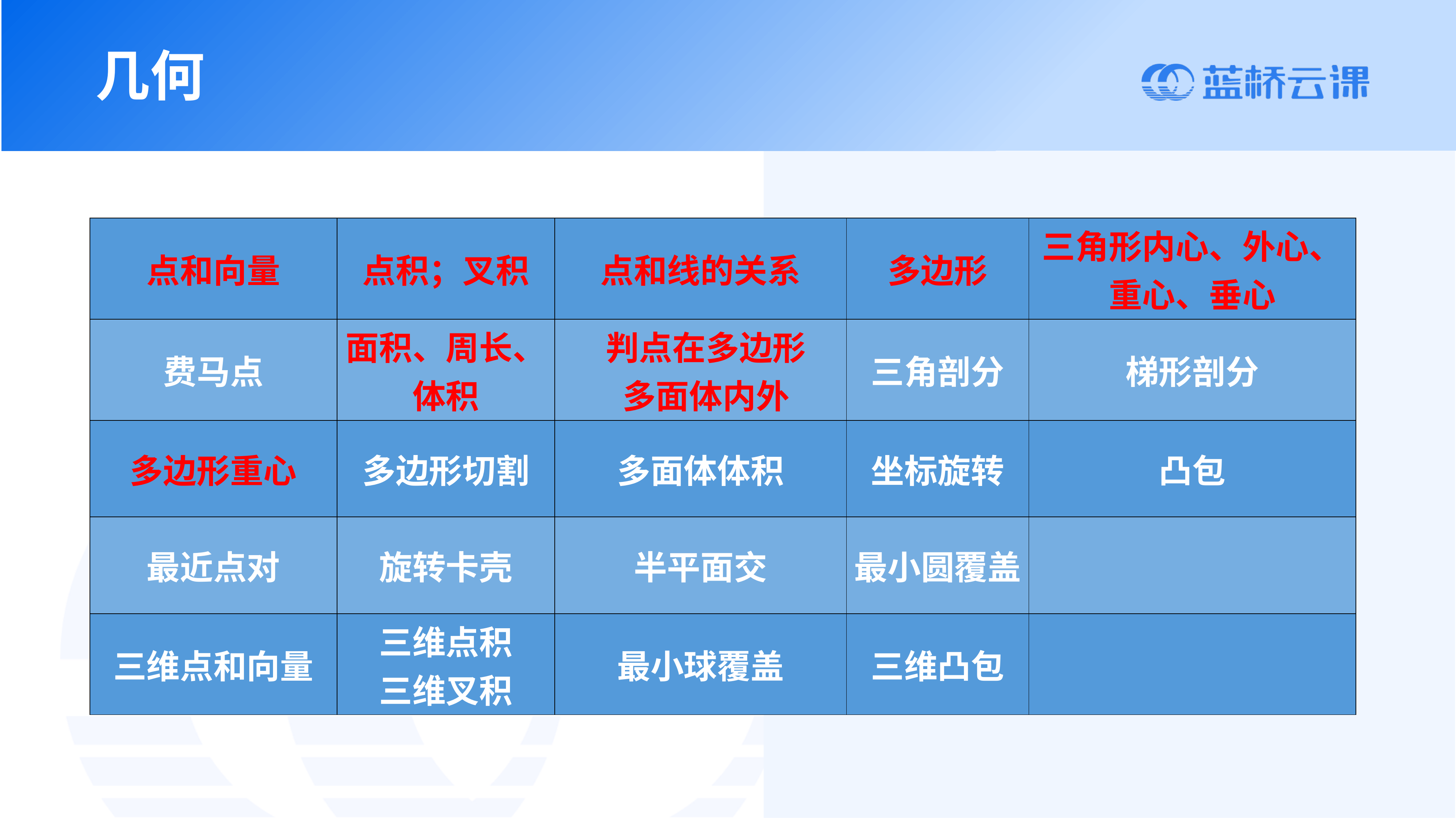

几何
| 点和向量 | 点积；叉积 | 点和线的关系 | 多边形 | 三角形内心、外心、重心、垂心 |
| --- | --- | --- | --- | --- |
| 费马点 | 面积、周长、 体积 | 判点在多边形 多面体内外 | 三角剖分 | 梯形剖分 |
| 多边形重心 | 多边形切割 | 多面体体积 | 坐标旋转 | 凸包 |
| 最近点对 | 旋转卡壳 | 半平面交 | 最小圆覆盖 |  |
| 三维点和向量 | 三维点积 三维叉积 | 最小球覆盖 | 三维凸包 |  |